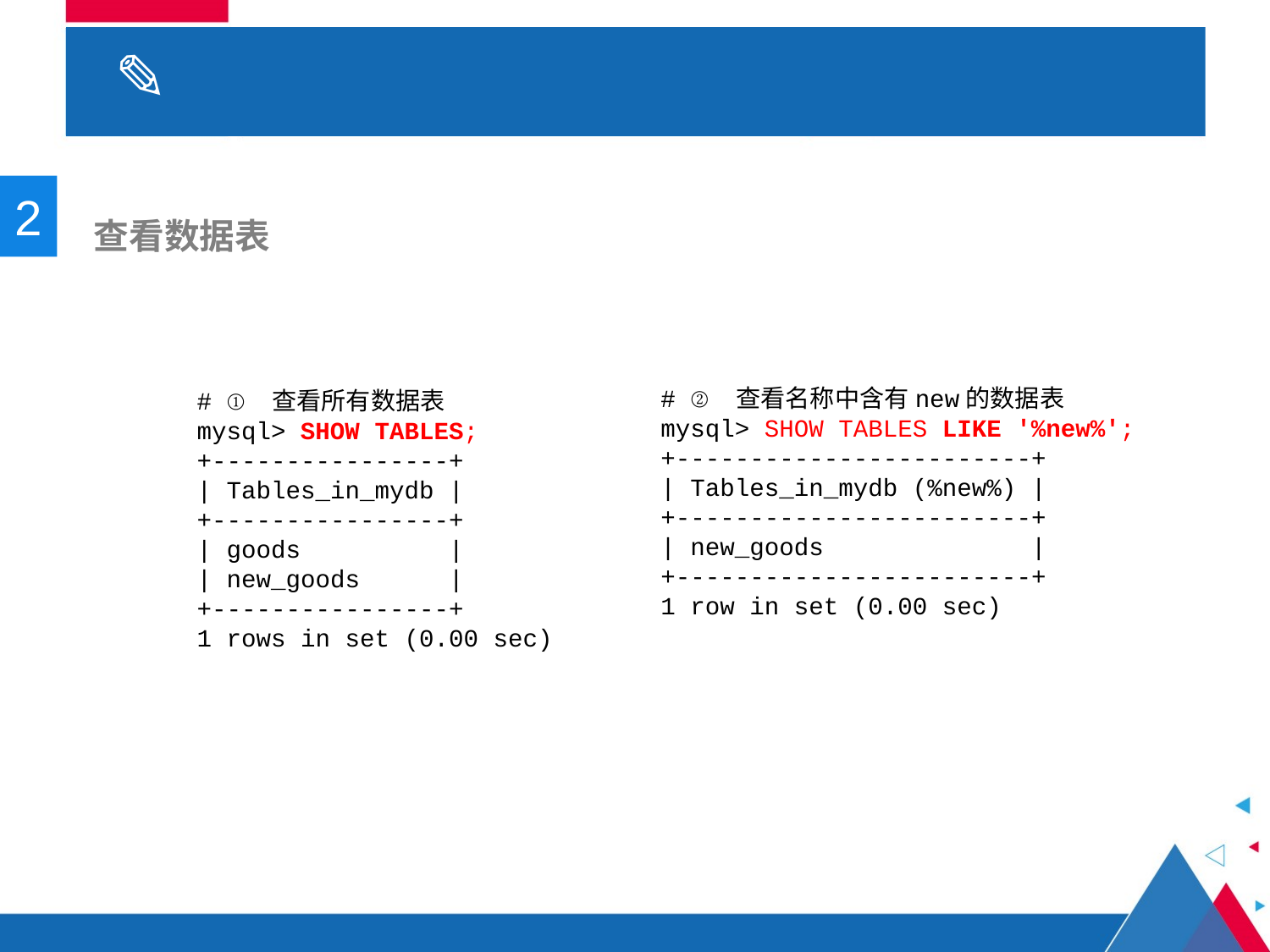

# 2.2 数据表操作

2
  查看数据表
# ② 查看名称中含有new的数据表
mysql> SHOW TABLES LIKE '%new%';
+------------------------+
| Tables_in_mydb (%new%) |
+------------------------+
| new_goods              |
+------------------------+
1 row in set (0.00 sec)
# ① 查看所有数据表
mysql> SHOW TABLES;
+----------------+
| Tables_in_mydb |
+----------------+
| goods          |
| new_goods      |
+----------------+
1 rows in set (0.00 sec)